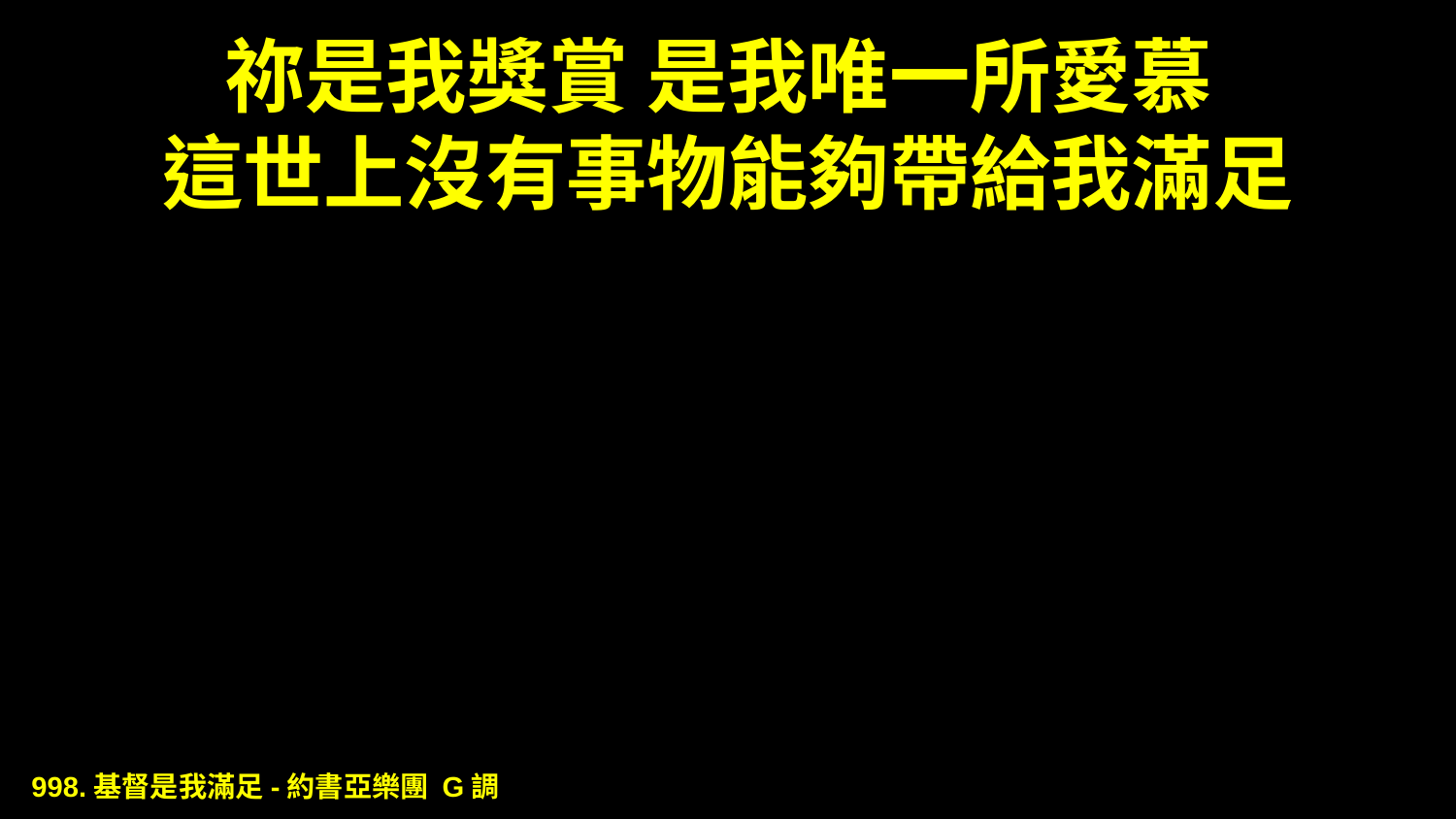

# 祢是我獎賞 是我唯一所愛慕 這世上沒有事物能夠帶給我滿足
998.基督是我滿足-約書亞樂團 G調